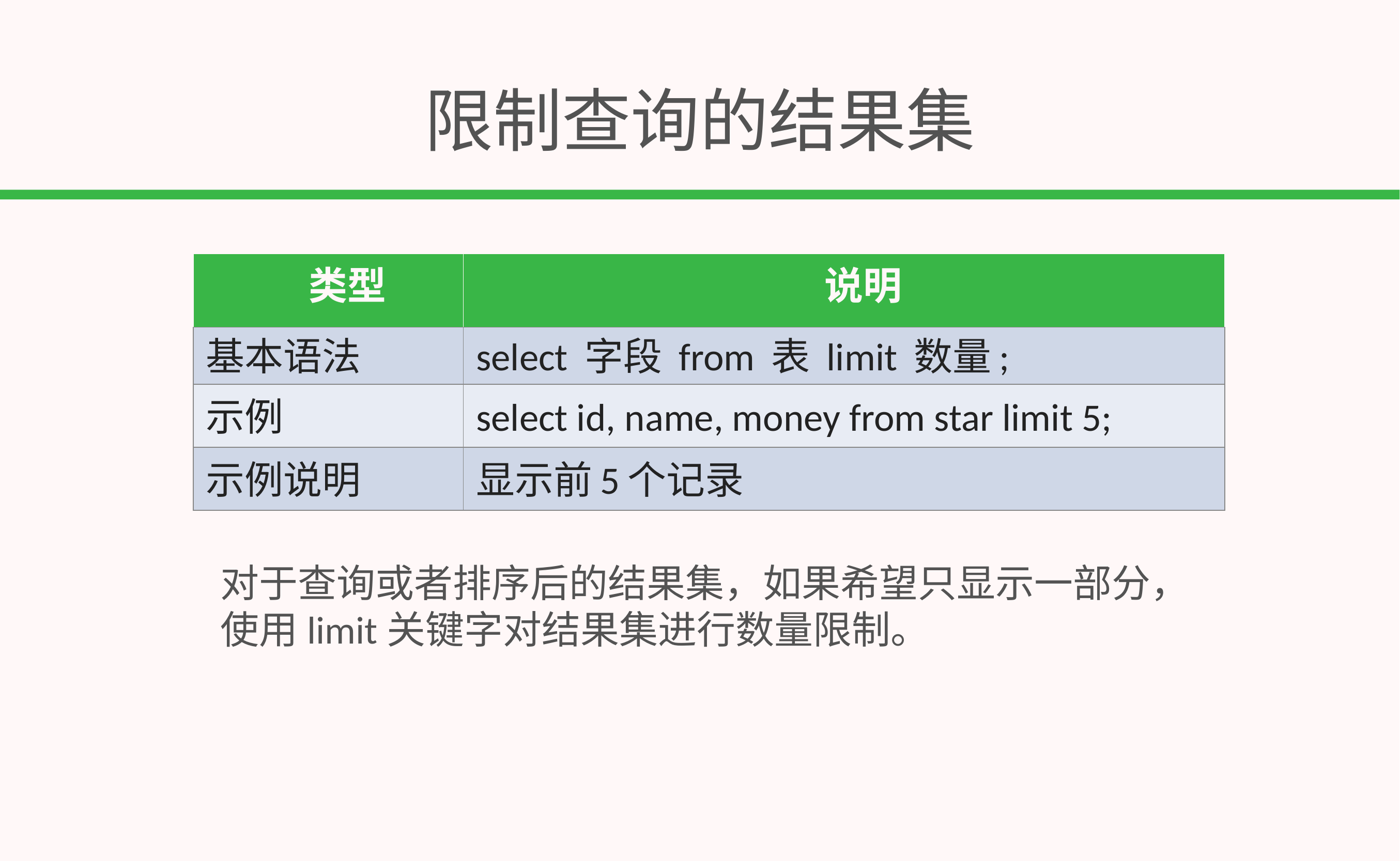

# 限制查询的结果集
| 类型 | 说明 |
| --- | --- |
| 基本语法 | select 字段 from 表 limit 数量; |
| 示例 | select id, name, money from star limit 5; |
| 示例说明 | 显示前5个记录 |
对于查询或者排序后的结果集，如果希望只显示一部分，
使用limit关键字对结果集进行数量限制。